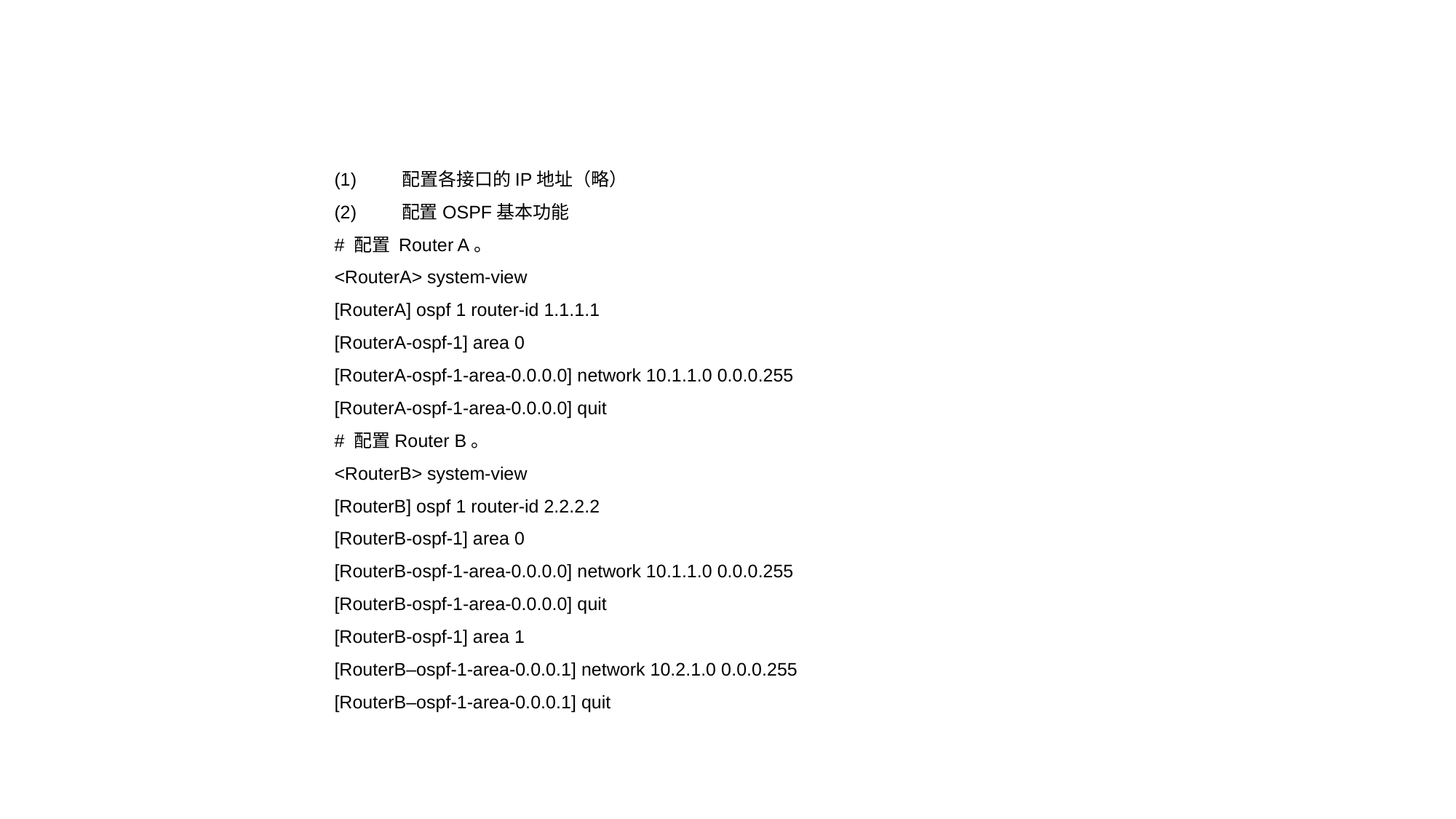

(1)        配置各接口的IP地址（略）
(2)        配置OSPF基本功能
# 配置 Router A。
<RouterA> system-view
[RouterA] ospf 1 router-id 1.1.1.1
[RouterA-ospf-1] area 0
[RouterA-ospf-1-area-0.0.0.0] network 10.1.1.0 0.0.0.255
[RouterA-ospf-1-area-0.0.0.0] quit
# 配置Router B。
<RouterB> system-view
[RouterB] ospf 1 router-id 2.2.2.2
[RouterB-ospf-1] area 0
[RouterB-ospf-1-area-0.0.0.0] network 10.1.1.0 0.0.0.255
[RouterB-ospf-1-area-0.0.0.0] quit
[RouterB-ospf-1] area 1
[RouterB–ospf-1-area-0.0.0.1] network 10.2.1.0 0.0.0.255
[RouterB–ospf-1-area-0.0.0.1] quit